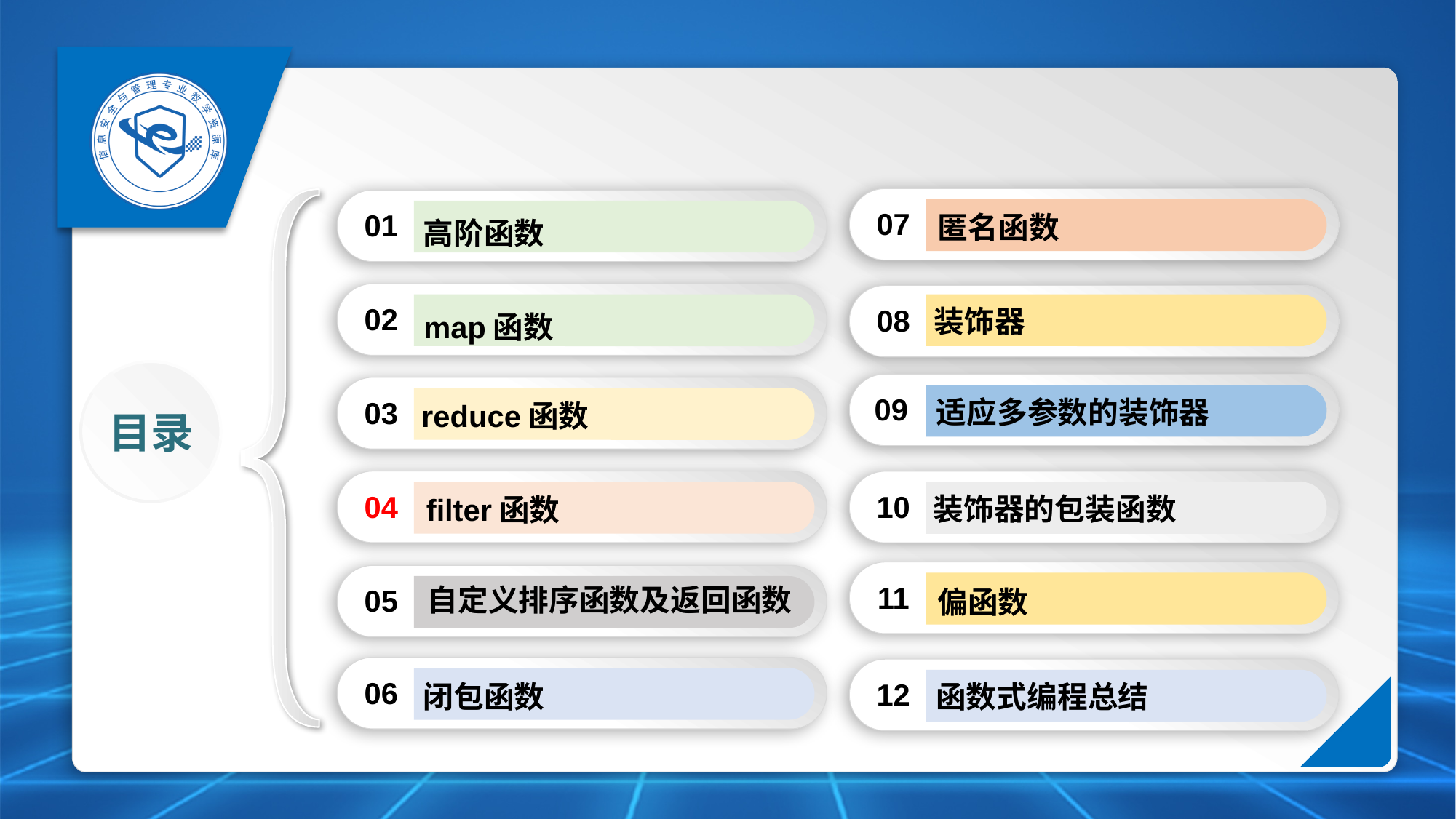

07
匿名函数

01
高阶函数

02
map函数

08
装饰器

09
适应多参数的装饰器

03
reduce函数
目录

04
filter函数

10
装饰器的包装函数

11
偏函数

05
自定义排序函数及返回函数

06
闭包函数

12
函数式编程总结